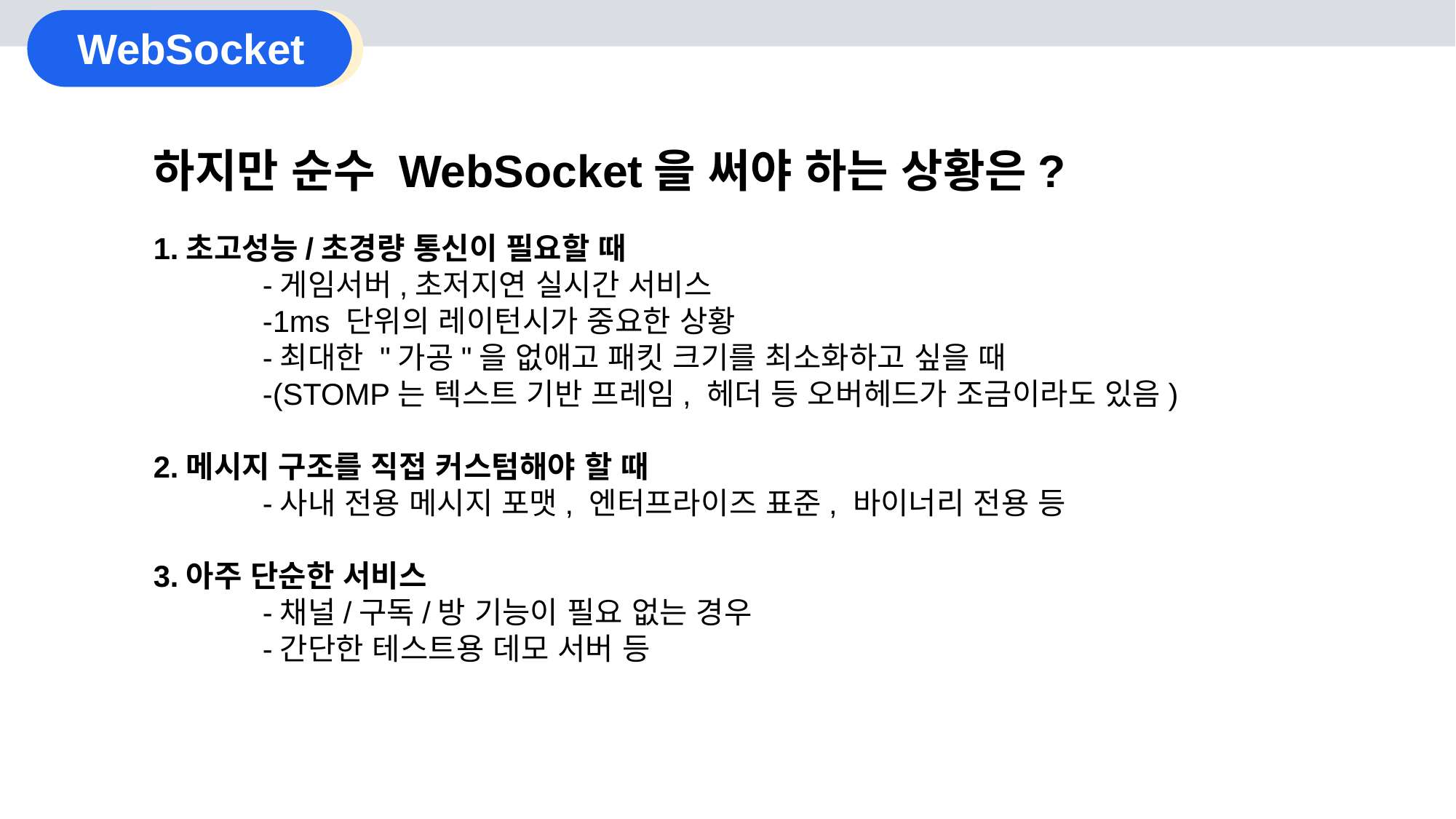

하지만 순수 WebSocket을 써야 하는 상황은?

1.초고성능/초경량 통신이 필요할 때
	-게임서버,초저지연 실시간 서비스
	-1ms 단위의 레이턴시가 중요한 상황
	-최대한 "가공"을 없애고 패킷 크기를 최소화하고 싶을 때
	-(STOMP는 텍스트 기반 프레임, 헤더 등 오버헤드가 조금이라도 있음)

2.메시지 구조를 직접 커스텀해야 할 때
	-사내 전용 메시지 포맷, 엔터프라이즈 표준, 바이너리 전용 등

3.아주 단순한 서비스
	-채널/구독/방 기능이 필요 없는 경우
	-간단한 테스트용 데모 서버 등